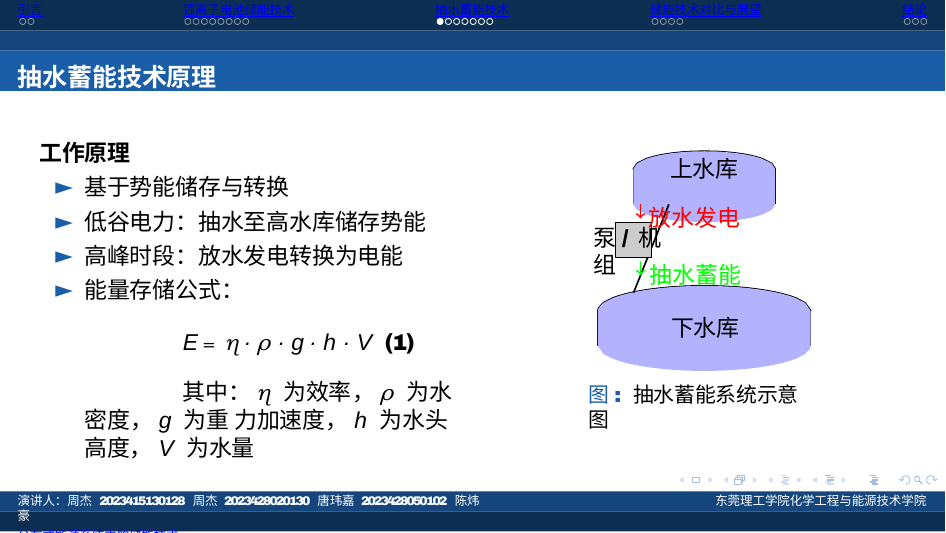

引言
锂离子电池储能技术
抽水蓄能技术
储能技术对比与展望
结论

抽水蓄能技术原理
工作原理
基于势能储存与转换
低谷电力：抽水至高水库储存势能
高峰时段：放水发电转换为电能
能量存储公式：
E = η · ρ · g · h · V	(1)
其中：η 为效率，ρ 为水密度，g 为重 力加速度，h 为水头高度，V 为水量

上水库

放水发电

泵/机组

抽水蓄能
下水库

图: 抽水蓄能系统示意图
演讲人：周杰 2023415130128 周杰 2023428020130 唐玮嘉 2023428050102 陈炜豪
分布式能源系统中的储能技术
东莞理工学院化学工程与能源技术学院